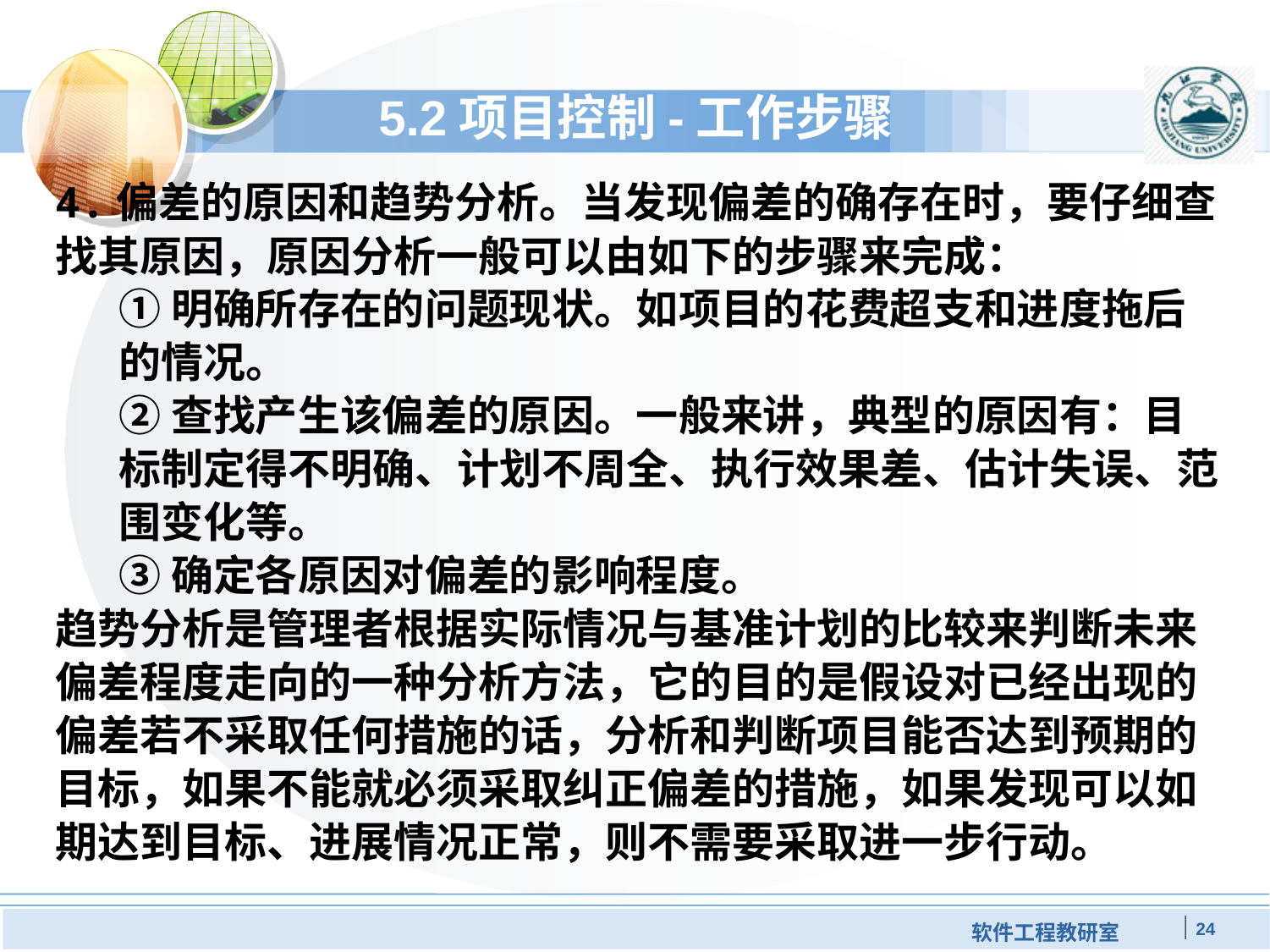

# 5.2项目控制-工作步骤
4.偏差的原因和趋势分析。当发现偏差的确存在时，要仔细查找其原因，原因分析一般可以由如下的步骤来完成：
①明确所存在的问题现状。如项目的花费超支和进度拖后的情况。
②查找产生该偏差的原因。一般来讲，典型的原因有：目标制定得不明确、计划不周全、执行效果差、估计失误、范围变化等。
③确定各原因对偏差的影响程度。
趋势分析是管理者根据实际情况与基准计划的比较来判断未来偏差程度走向的一种分析方法，它的目的是假设对已经出现的偏差若不采取任何措施的话，分析和判断项目能否达到预期的目标，如果不能就必须采取纠正偏差的措施，如果发现可以如期达到目标、进展情况正常，则不需要采取进一步行动。